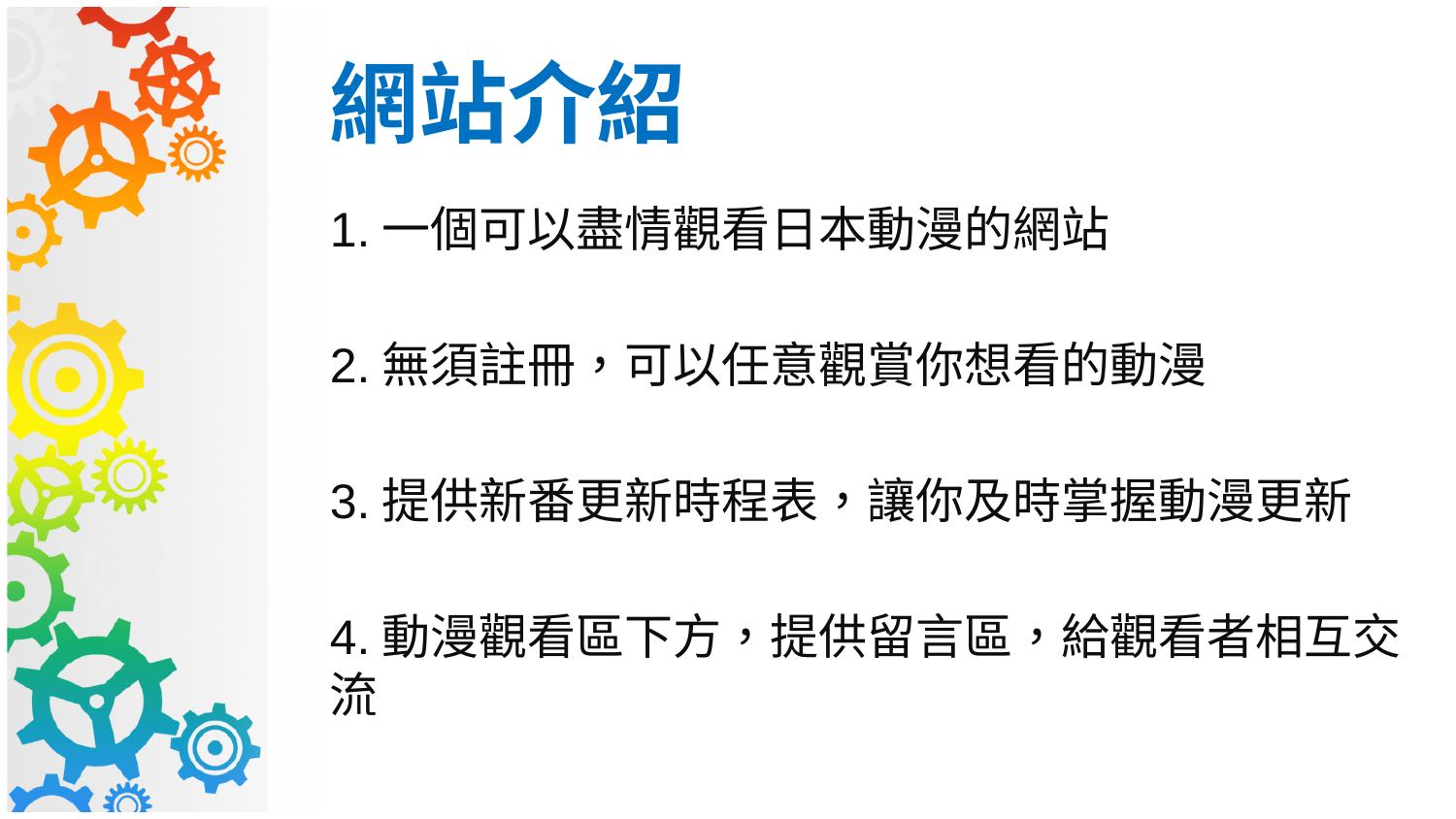

# 網站介紹
1.一個可以盡情觀看日本動漫的網站

2.無須註冊，可以任意觀賞你想看的動漫

3.提供新番更新時程表，讓你及時掌握動漫更新

4.動漫觀看區下方，提供留言區，給觀看者相互交流